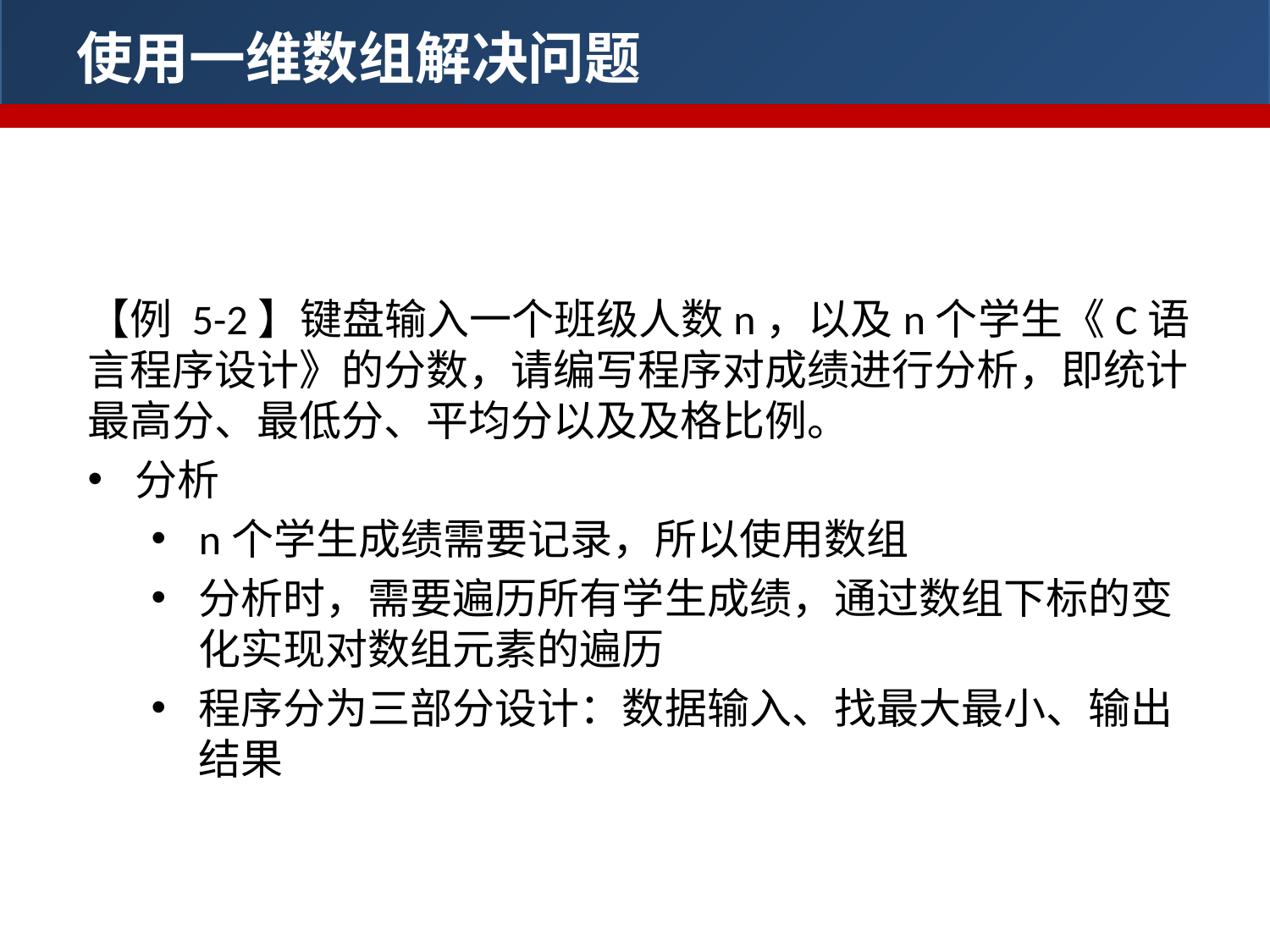

使用一维数组解决问题

1、遍历数组
【例 5-2】键盘输入一个班级人数n，以及n个学生《C语言程序设计》的分数，请编写程序对成绩进行分析，即统计最高分、最低分、平均分以及及格比例。
分析
n个学生成绩需要记录，所以使用数组
分析时，需要遍历所有学生成绩，通过数组下标的变化实现对数组元素的遍历
程序分为三部分设计：数据输入、找最大最小、输出结果